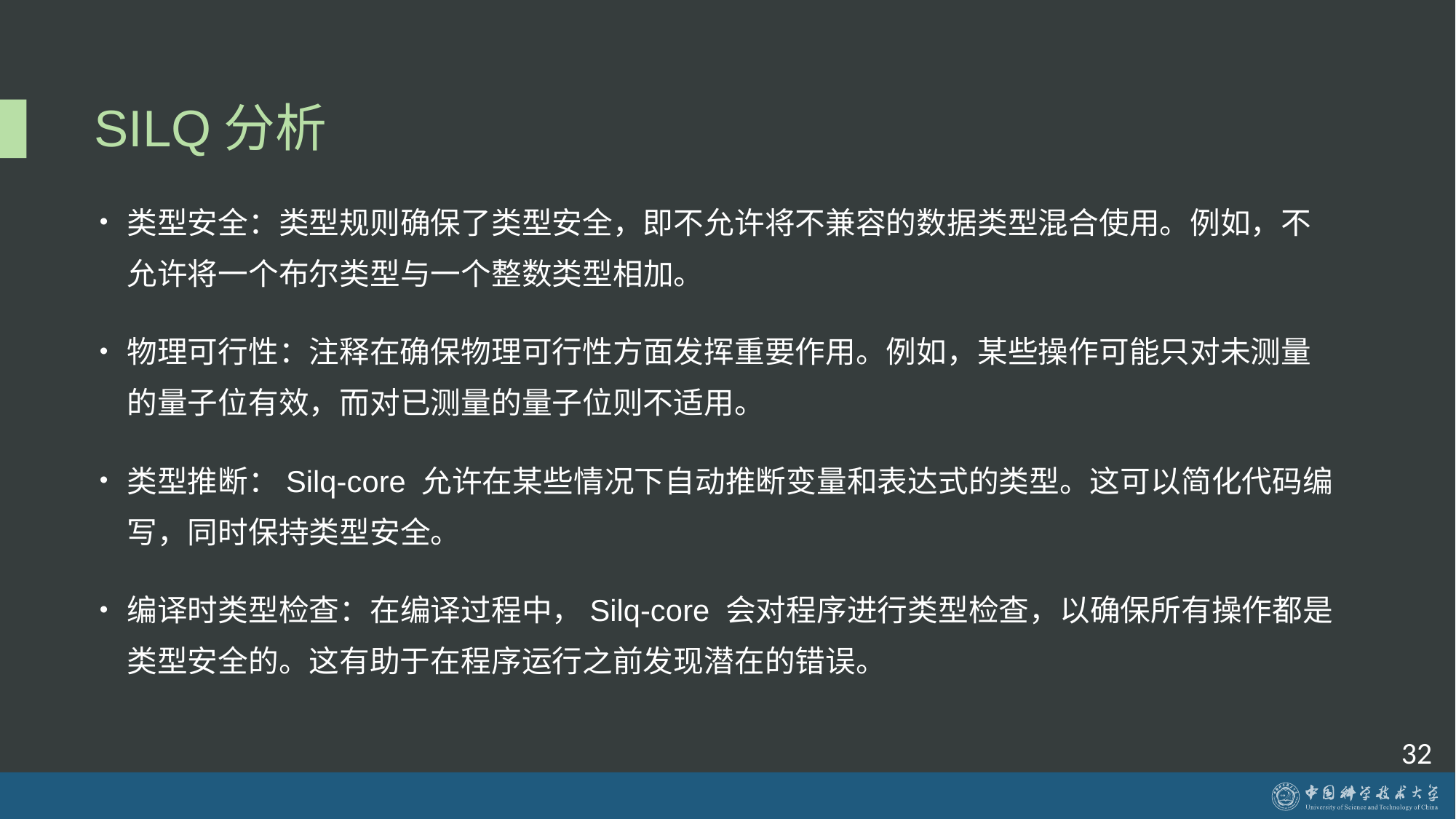

# SILQ分析
类型安全：类型规则确保了类型安全，即不允许将不兼容的数据类型混合使用。例如，不允许将一个布尔类型与一个整数类型相加。
物理可行性：注释在确保物理可行性方面发挥重要作用。例如，某些操作可能只对未测量的量子位有效，而对已测量的量子位则不适用。
类型推断：Silq-core 允许在某些情况下自动推断变量和表达式的类型。这可以简化代码编写，同时保持类型安全。
编译时类型检查：在编译过程中，Silq-core 会对程序进行类型检查，以确保所有操作都是类型安全的。这有助于在程序运行之前发现潜在的错误。
32